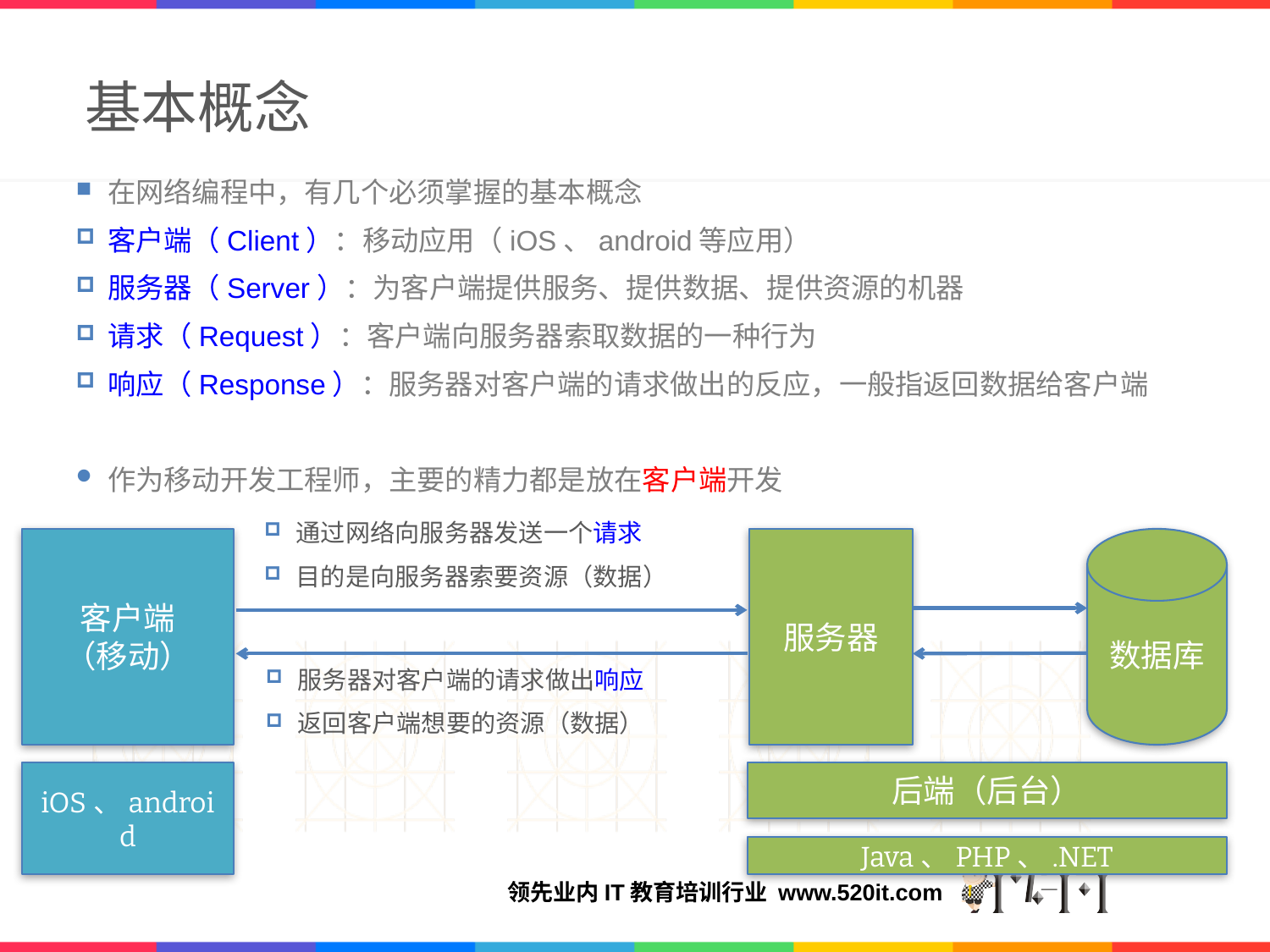

# 基本概念
在网络编程中，有几个必须掌握的基本概念
客户端（Client）：移动应用（iOS、android等应用）
服务器（Server）：为客户端提供服务、提供数据、提供资源的机器
请求（Request）：客户端向服务器索取数据的一种行为
响应（Response）：服务器对客户端的请求做出的反应，一般指返回数据给客户端

作为移动开发工程师，主要的精力都是放在客户端开发
通过网络向服务器发送一个请求
目的是向服务器索要资源（数据）
客户端
（移动）
服务器
数据库
服务器对客户端的请求做出响应
返回客户端想要的资源（数据）
iOS、android
后端（后台）
Java、PHP、.NET